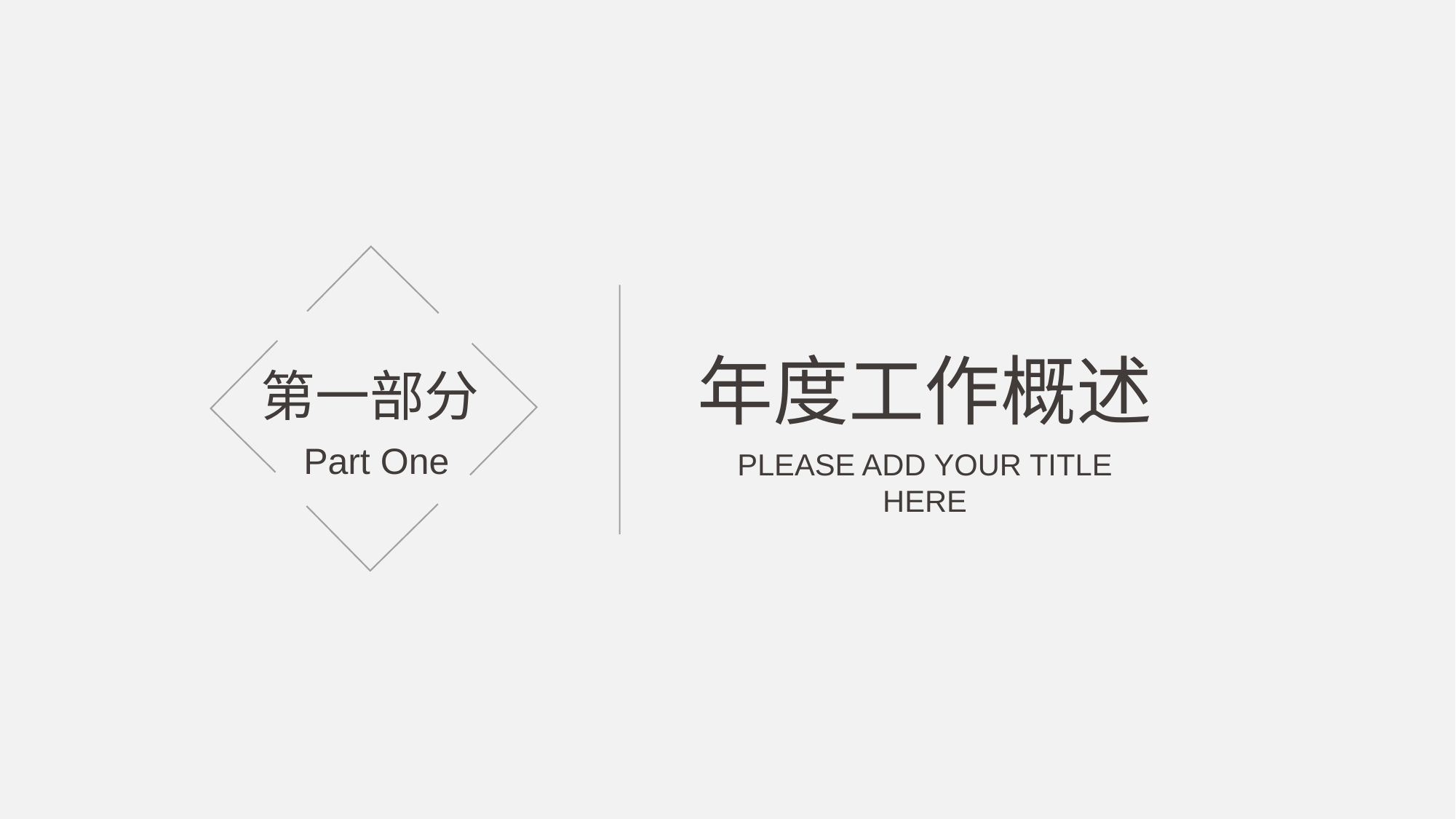

年度工作概述
第一部分
Part One
PLEASE ADD YOUR TITLE HERE